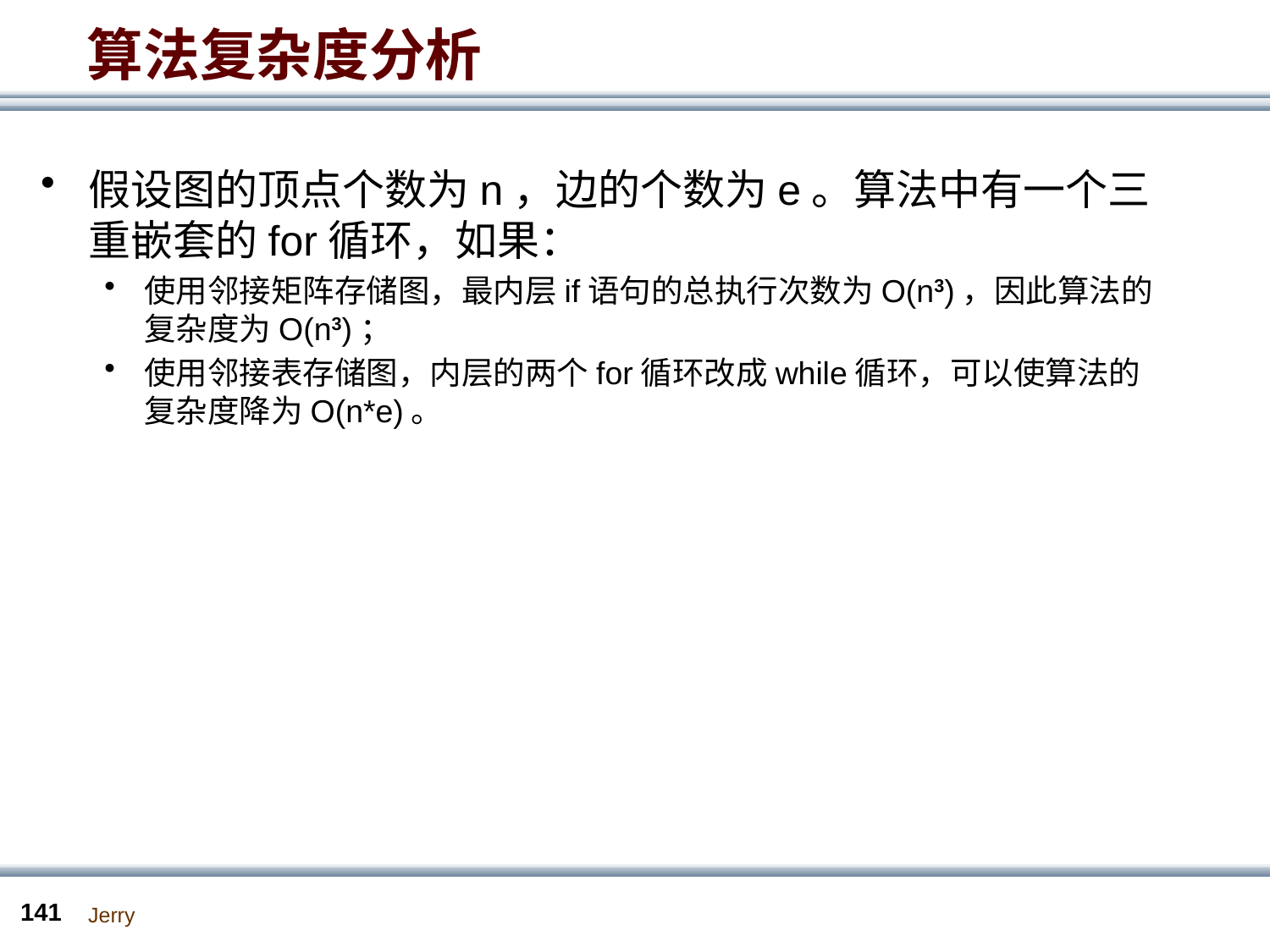

# 算法复杂度分析
假设图的顶点个数为n，边的个数为e。算法中有一个三重嵌套的for循环，如果：
使用邻接矩阵存储图，最内层if语句的总执行次数为O(n3)，因此算法的复杂度为O(n3)；
使用邻接表存储图，内层的两个for循环改成while循环，可以使算法的复杂度降为O(n*e)。